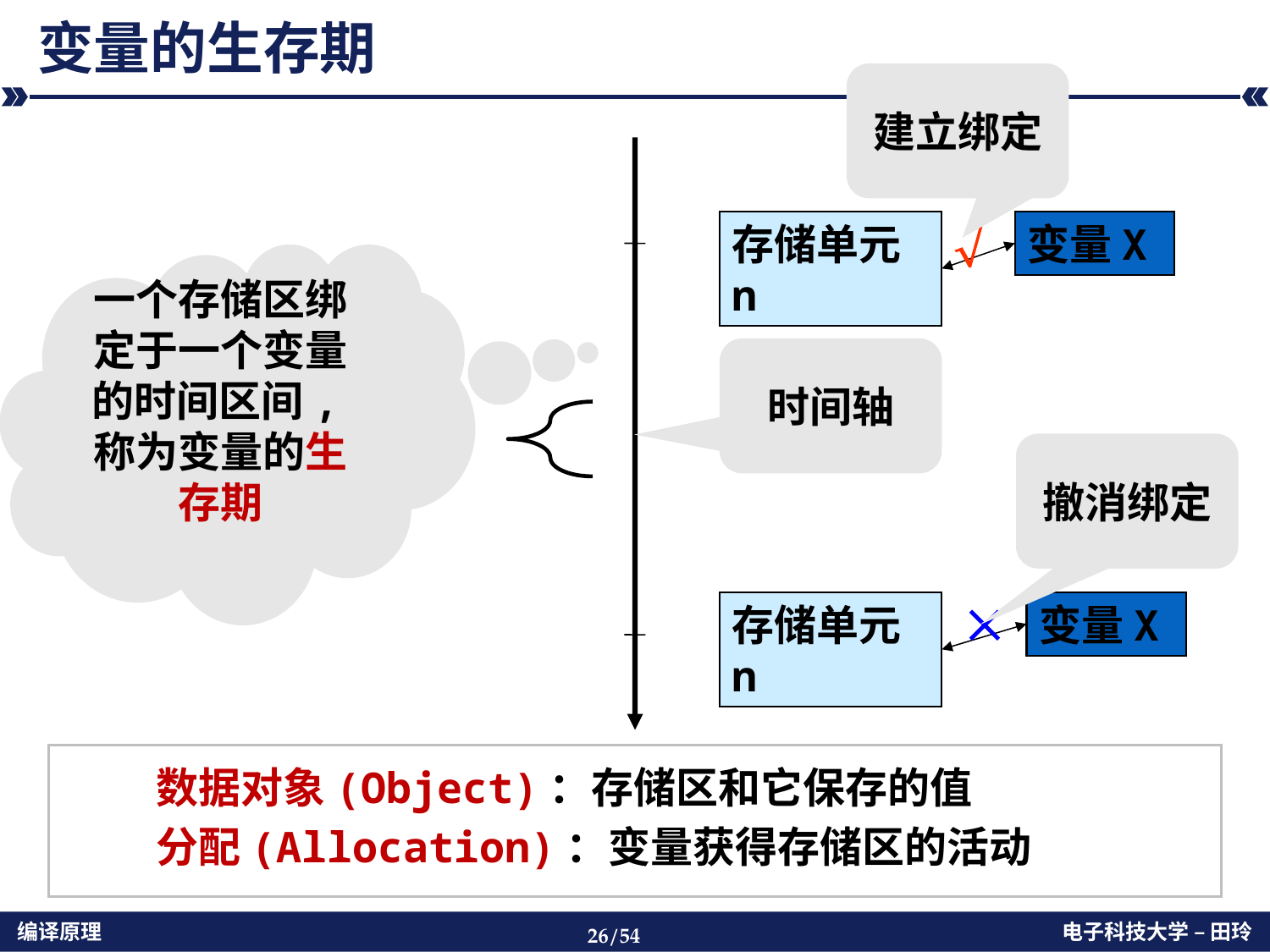

# 变量的生存期
建立绑定

√
存储单元n
变量X
一个存储区绑定于一个变量的时间区间,称为变量的生存期

时间轴

撤消绑定
×
存储单元n
变量X

数据对象(Object)：存储区和它保存的值
分配(Allocation)：变量获得存储区的活动